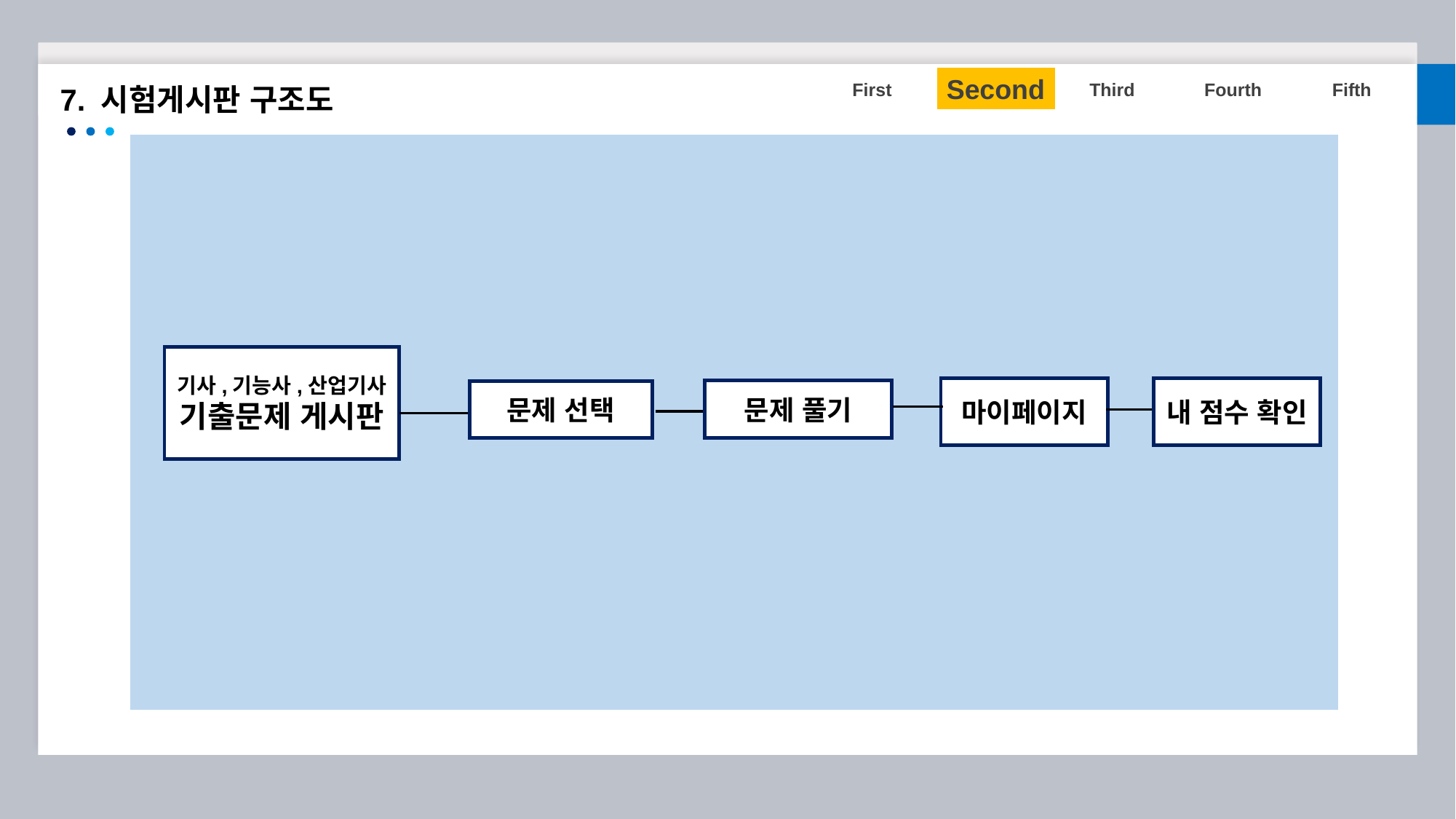

Second
First
Third
Fourth
Fifth
7. 시험게시판 구조도

기사,기능사,산업기사 기출문제 게시판
마이페이지
내 점수 확인
문제 풀기
문제 선택